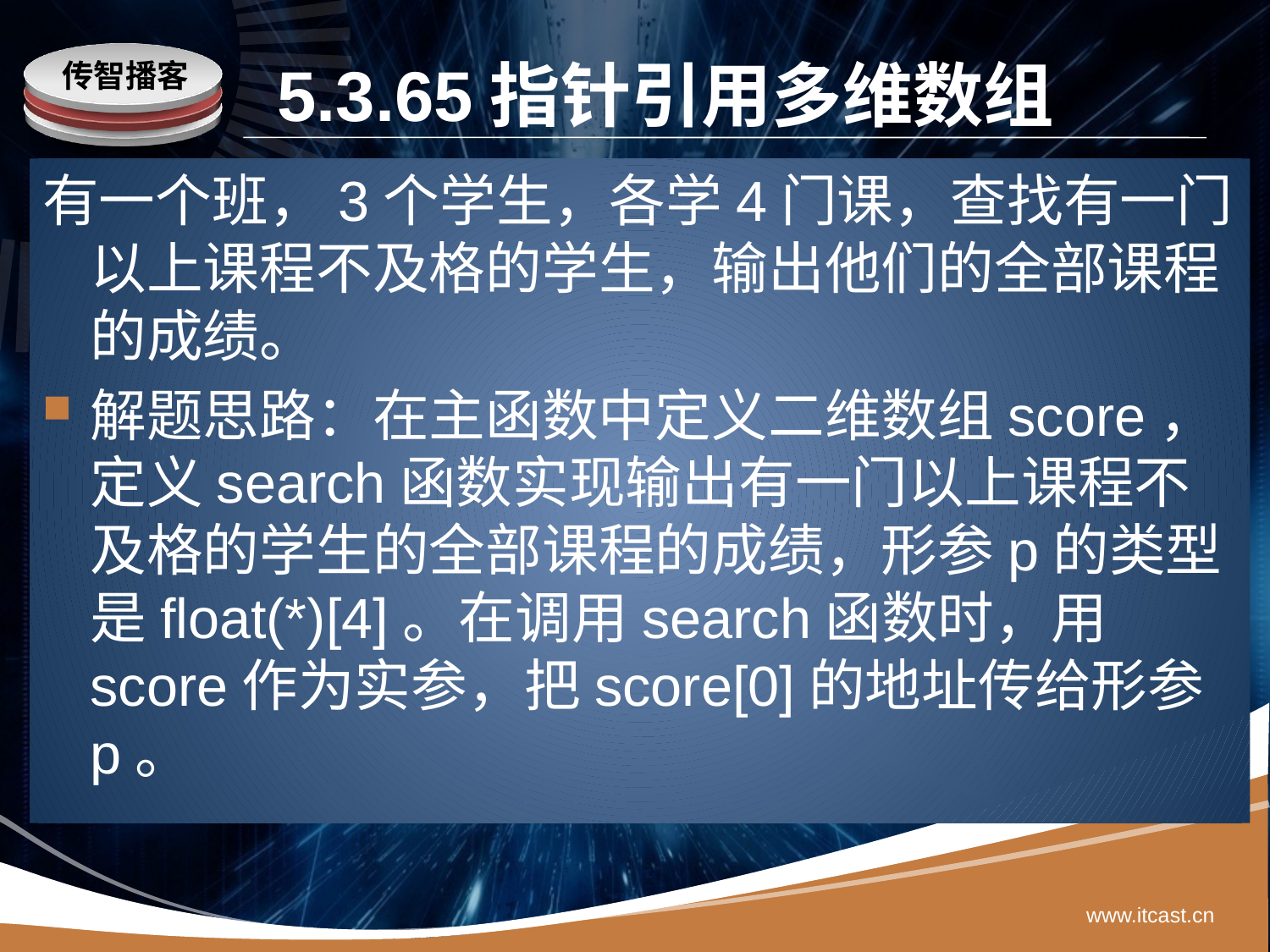

# 5.3.65指针引用多维数组
有一个班，3个学生，各学4门课，查找有一门以上课程不及格的学生，输出他们的全部课程的成绩。
解题思路：在主函数中定义二维数组score，定义search函数实现输出有一门以上课程不及格的学生的全部课程的成绩，形参p的类型是float(*)[4]。在调用search函数时，用score作为实参，把score[0]的地址传给形参p。
www.itcast.cn